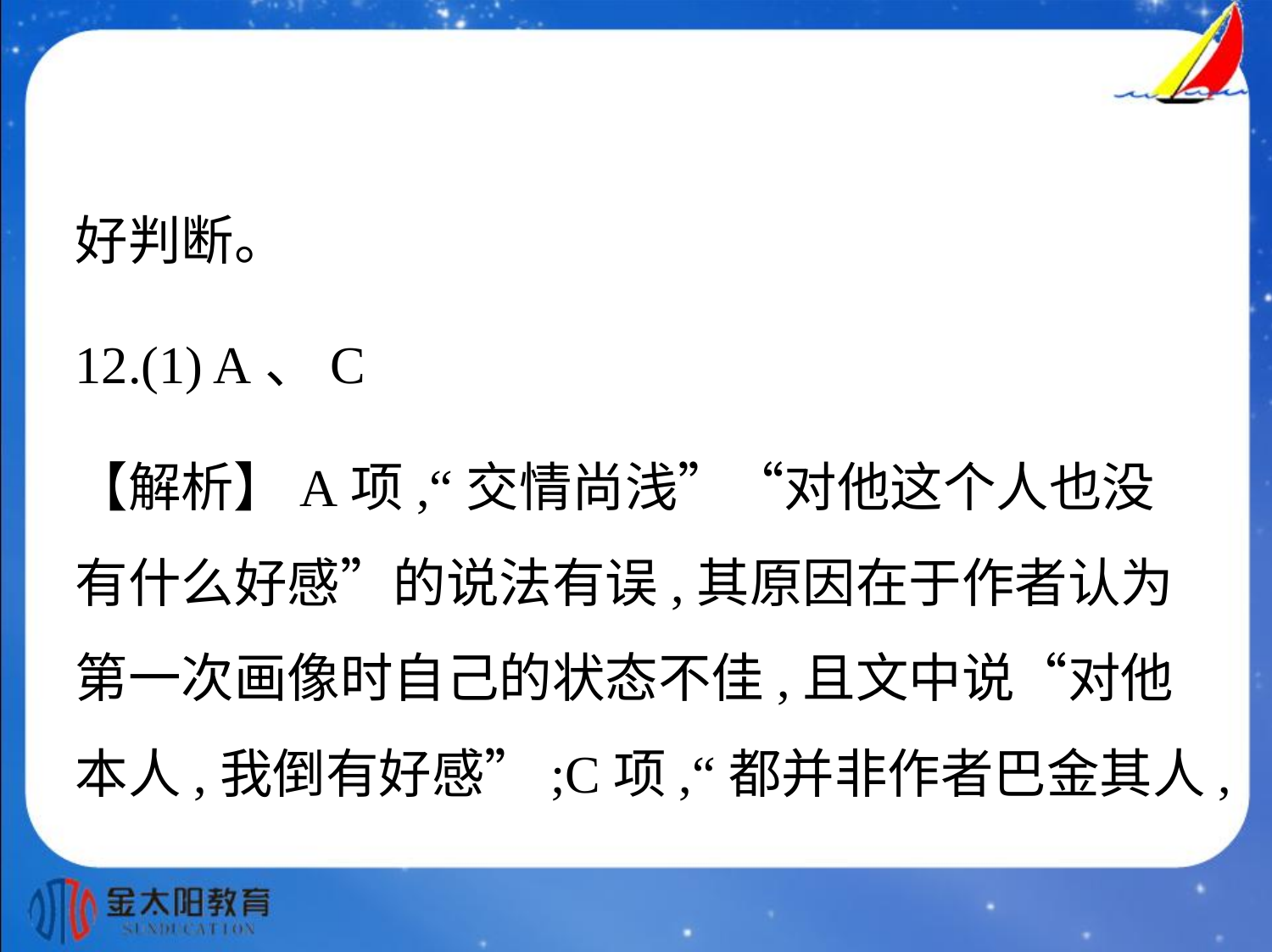

好判断。
12.(1) A、C
【解析】A项,“交情尚浅”“对他这个人也没
有什么好感”的说法有误,其原因在于作者认为
第一次画像时自己的状态不佳,且文中说“对他
本人,我倒有好感”;C项,“都并非作者巴金其人,